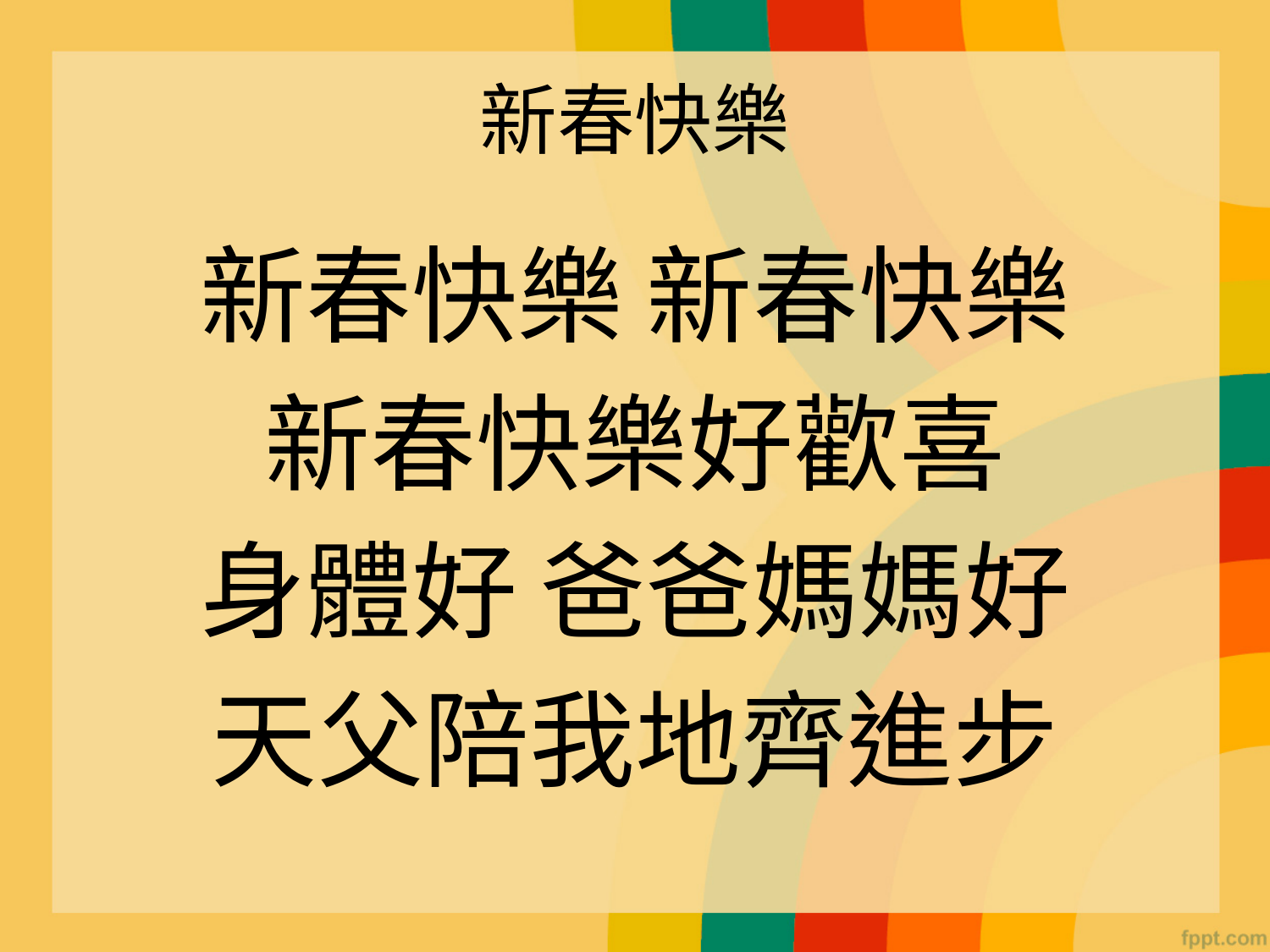

# 新春快樂
新春快樂 新春快樂
新春快樂好歡喜
身體好 爸爸媽媽好
天父陪我地齊進步